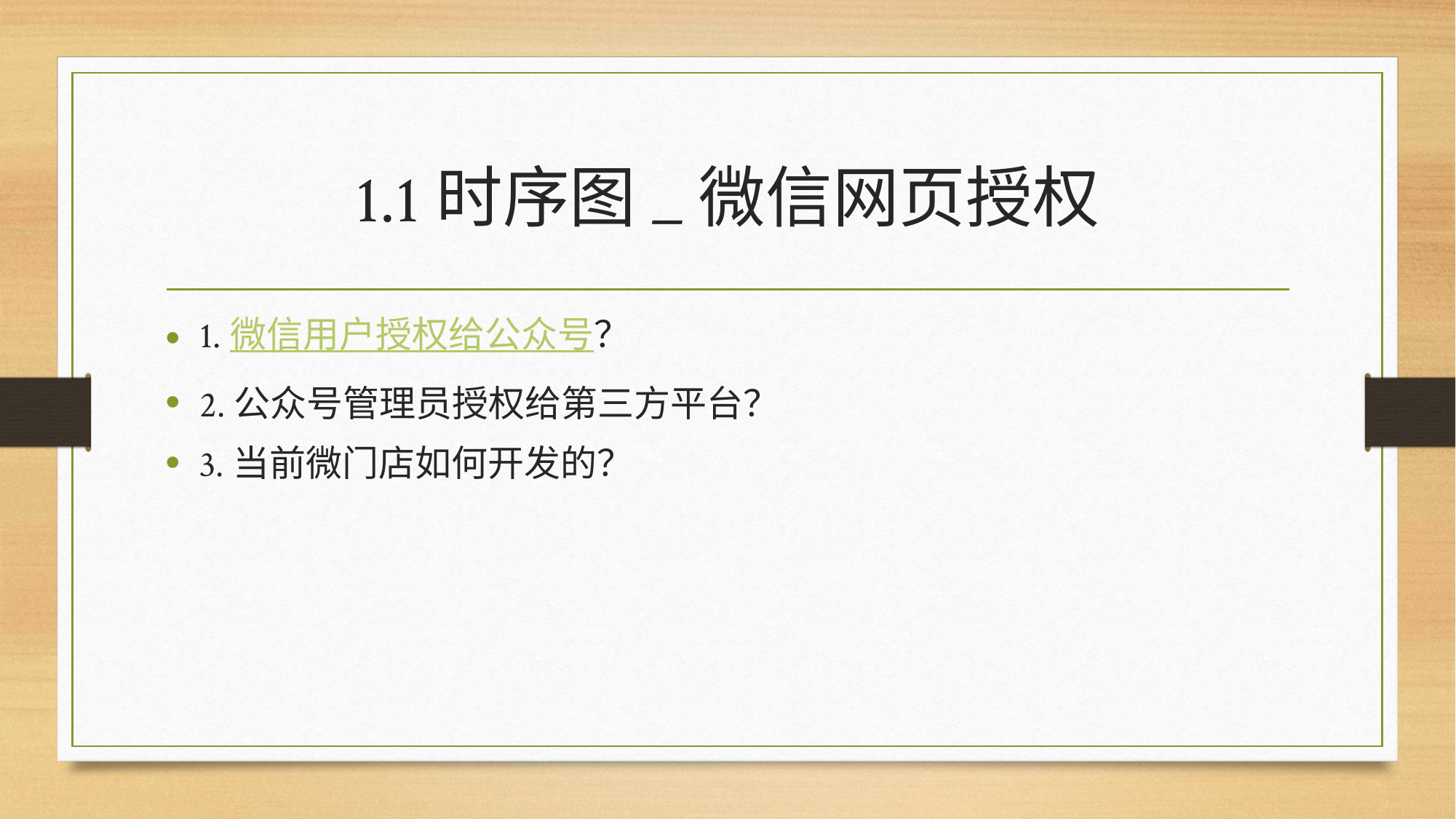

# 1.1时序图_微信网页授权
1.微信用户授权给公众号？
2.公众号管理员授权给第三方平台？
3.当前微门店如何开发的？